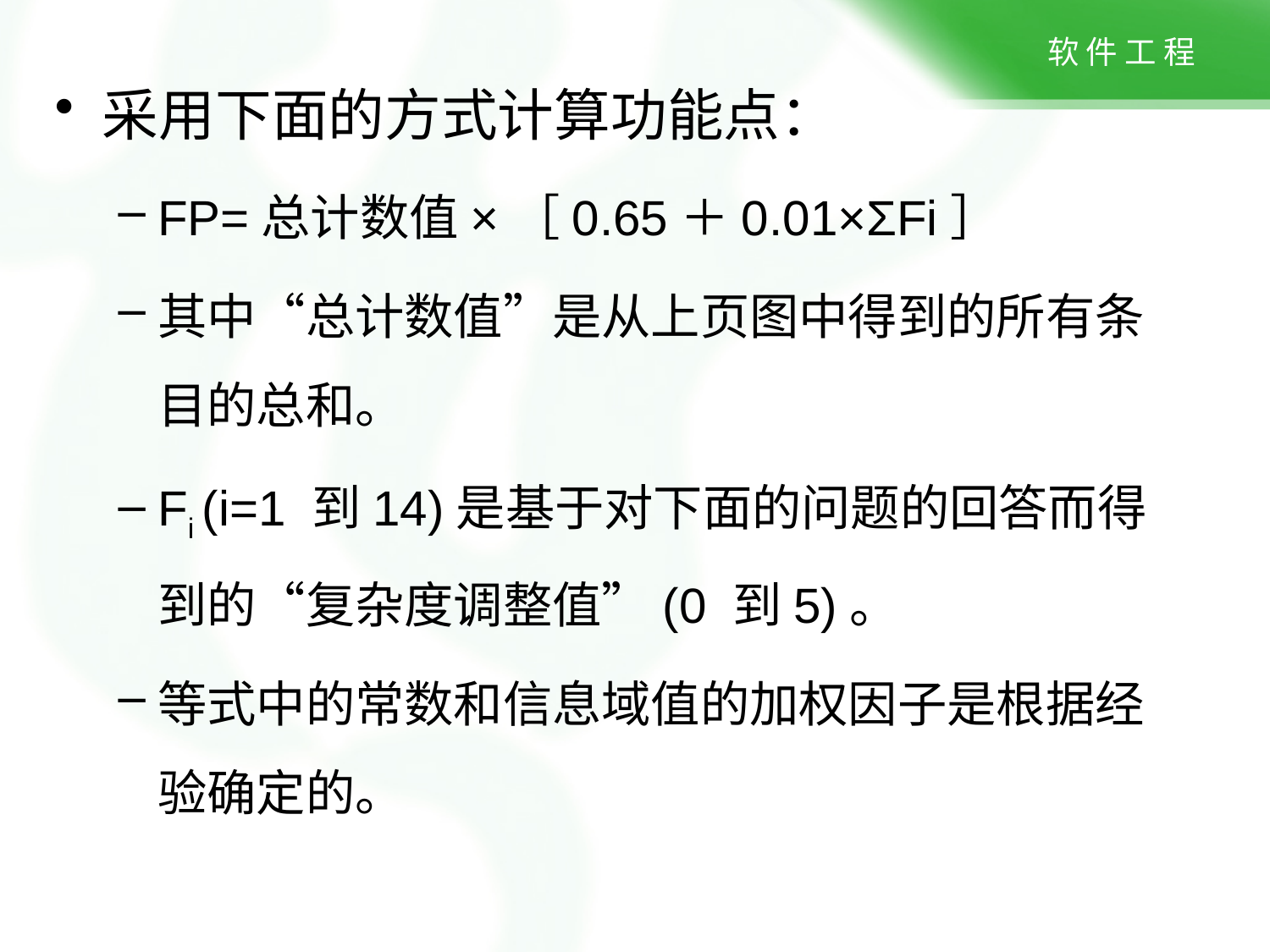

采用下面的方式计算功能点：
FP=总计数值×［0.65＋0.01×ΣFi］
其中“总计数值”是从上页图中得到的所有条目的总和。
Fi (i=1 到14)是基于对下面的问题的回答而得到的“复杂度调整值”(0 到5)。
等式中的常数和信息域值的加权因子是根据经验确定的。